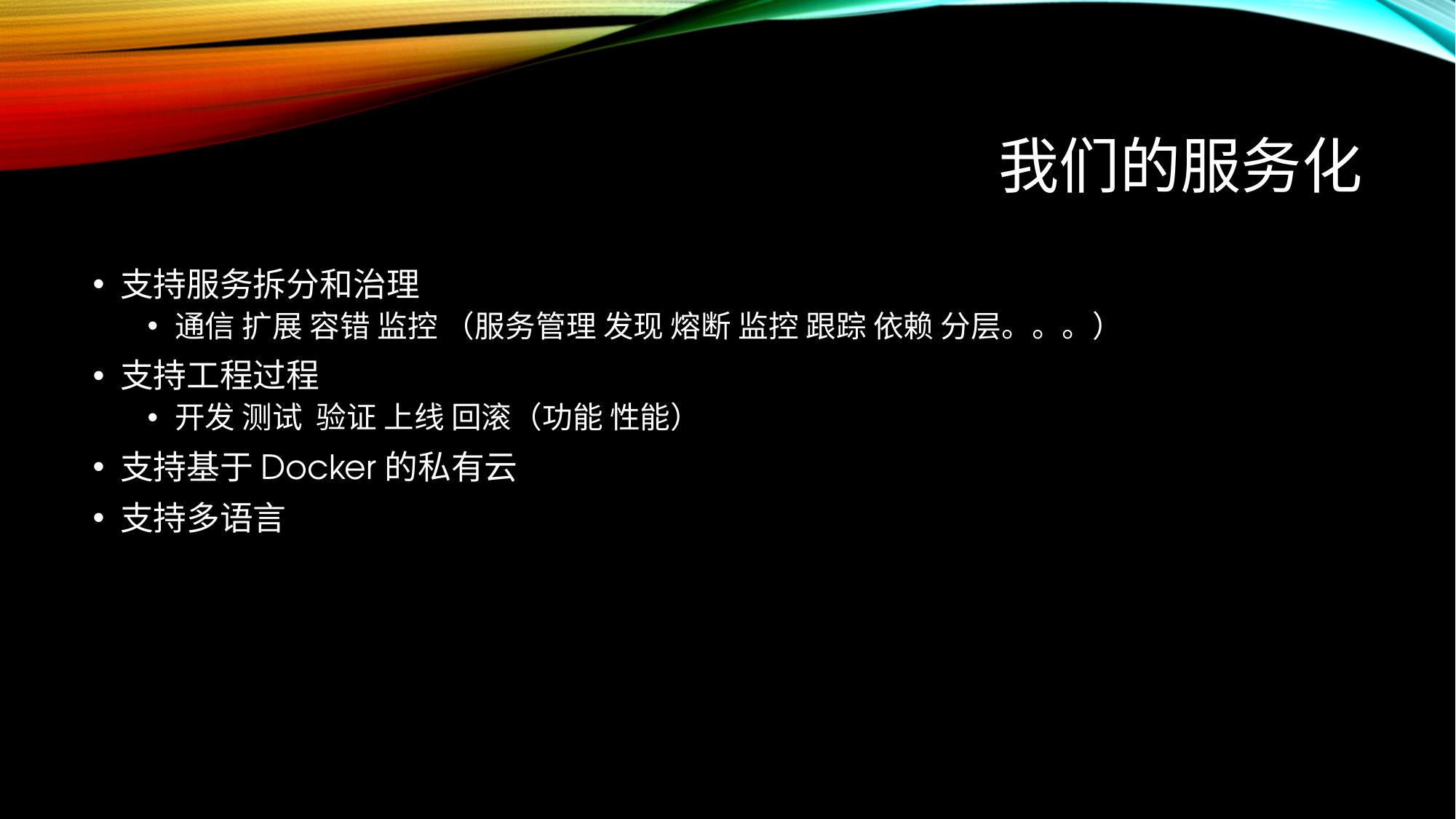

# 我们的服务化
支持服务拆分和治理
通信 扩展 容错 监控 （服务管理 发现 熔断 监控 跟踪 依赖 分层。。。）
支持工程过程
开发 测试  验证 上线 回滚（功能 性能）
支持基于Docker的私有云
支持多语言